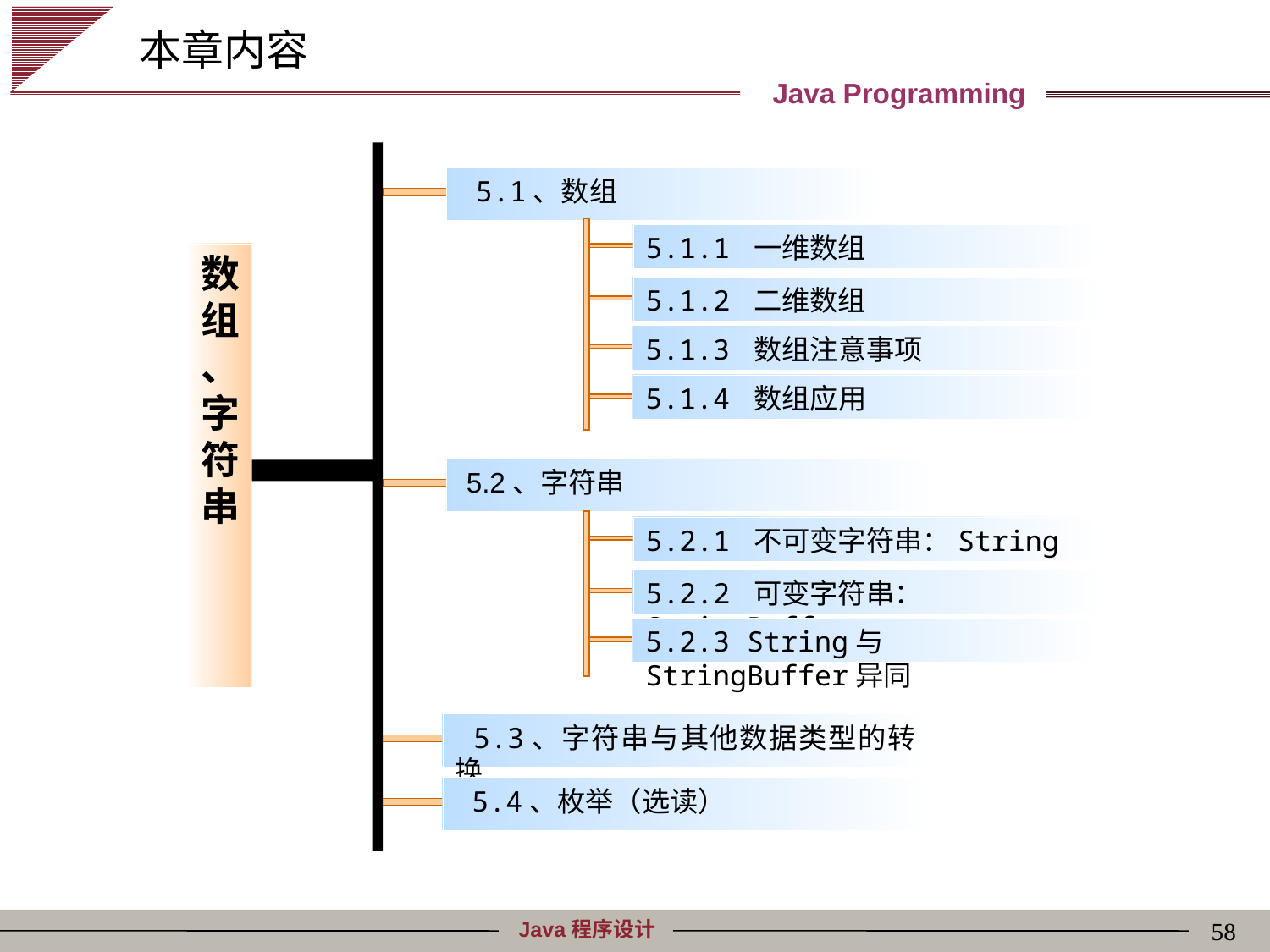

# 本章内容

 5.1、数组

5.1.1 一维数组
数组、字符串

5.1.2 二维数组

5.1.3 数组注意事项

5.1.4 数组应用

 5.2、字符串

5.2.1 不可变字符串：String

5.2.2 可变字符串：StringBuffer

5.2.3 String与StringBuffer异同

 5.3、字符串与其他数据类型的转换

 5.4、枚举（选读）